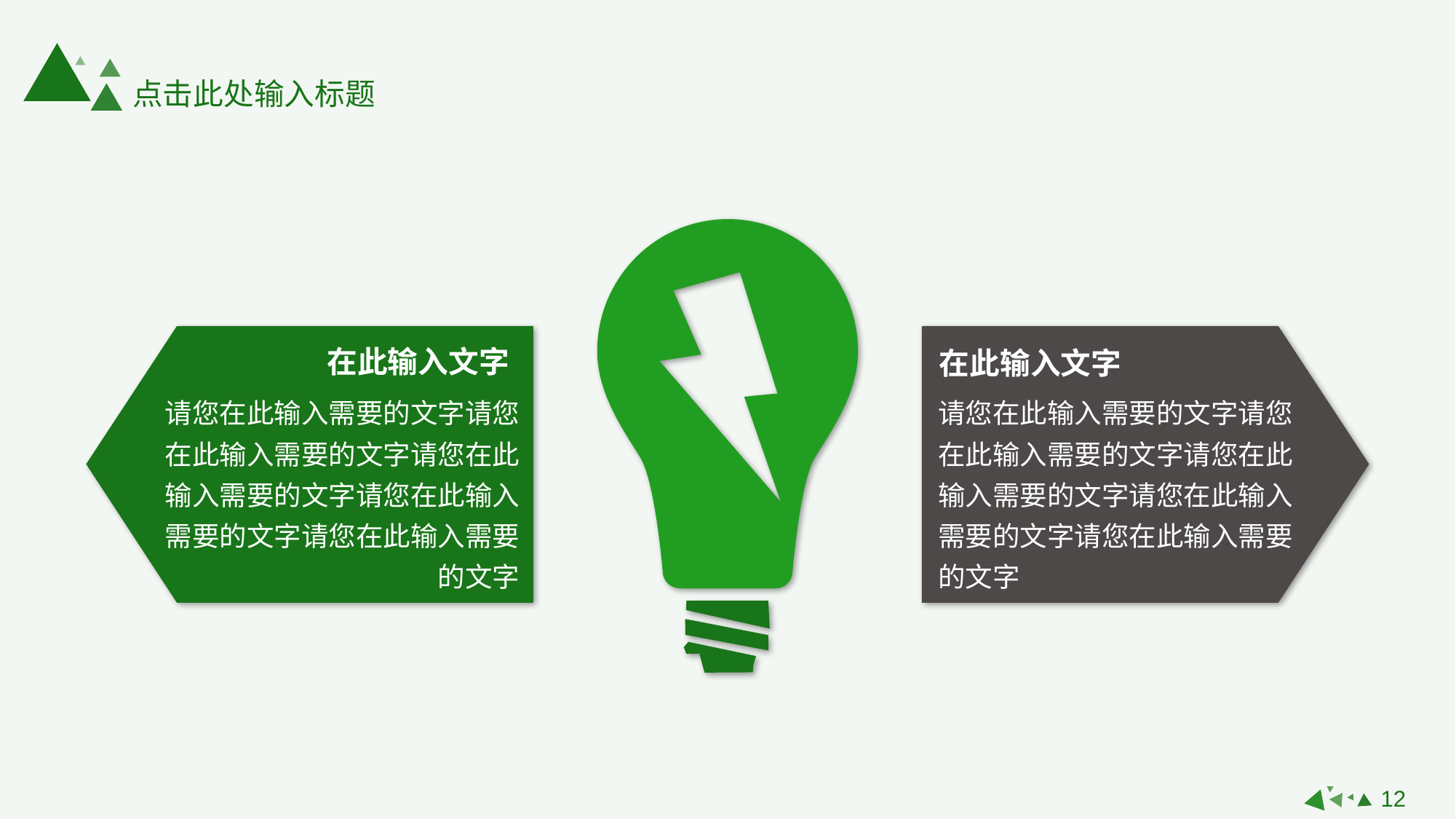

点击此处输入标题

在此输入文字
在此输入文字

请您在此输入需要的文字请您在此输入需要的文字请您在此输入需要的文字请您在此输入需要的文字请您在此输入需要的文字
请您在此输入需要的文字请您在此输入需要的文字请您在此输入需要的文字请您在此输入需要的文字请您在此输入需要的文字
12